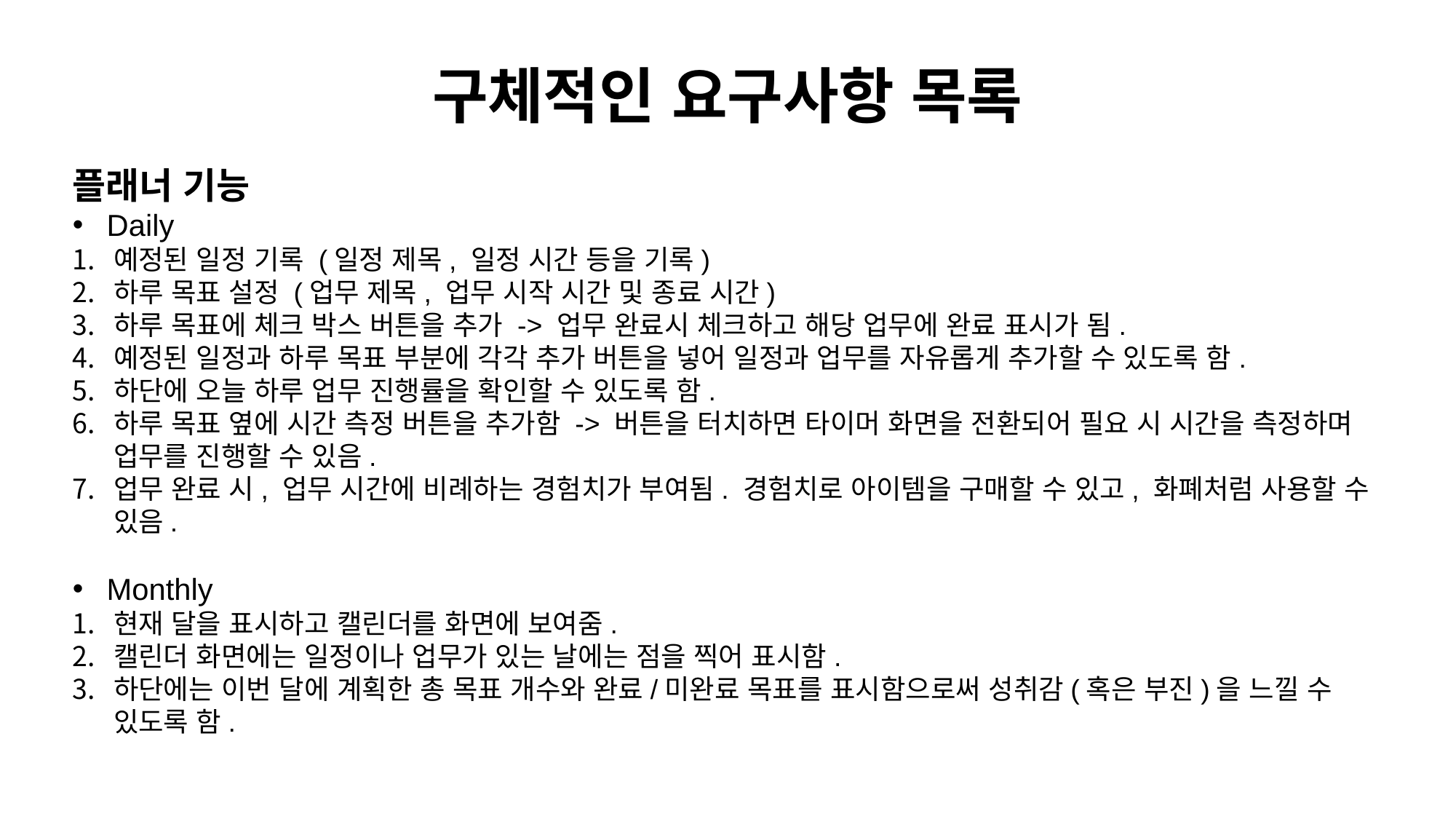

# 구체적인 요구사항 목록
플래너 기능
Daily
예정된 일정 기록 (일정 제목, 일정 시간 등을 기록)
하루 목표 설정 (업무 제목, 업무 시작 시간 및 종료 시간)
하루 목표에 체크 박스 버튼을 추가 -> 업무 완료시 체크하고 해당 업무에 완료 표시가 됨.
예정된 일정과 하루 목표 부분에 각각 추가 버튼을 넣어 일정과 업무를 자유롭게 추가할 수 있도록 함.
하단에 오늘 하루 업무 진행률을 확인할 수 있도록 함.
하루 목표 옆에 시간 측정 버튼을 추가함 -> 버튼을 터치하면 타이머 화면을 전환되어 필요 시 시간을 측정하며 업무를 진행할 수 있음.
업무 완료 시, 업무 시간에 비례하는 경험치가 부여됨. 경험치로 아이템을 구매할 수 있고, 화폐처럼 사용할 수 있음.

Monthly
현재 달을 표시하고 캘린더를 화면에 보여줌.
캘린더 화면에는 일정이나 업무가 있는 날에는 점을 찍어 표시함.
하단에는 이번 달에 계획한 총 목표 개수와 완료/미완료 목표를 표시함으로써 성취감(혹은 부진)을 느낄 수 있도록 함.